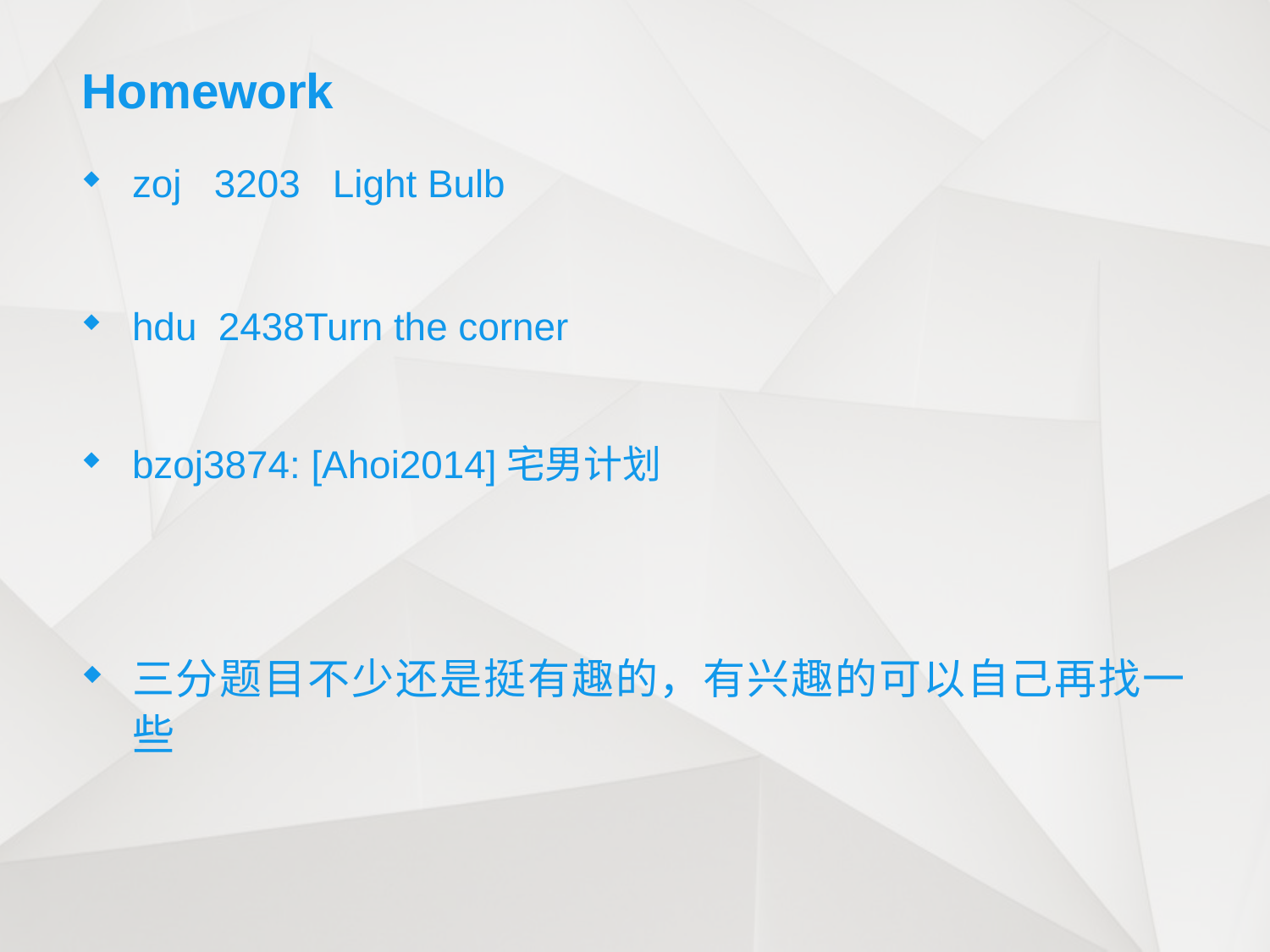

Homework
zoj   3203   Light Bulb

hdu  2438Turn the corner

bzoj3874: [Ahoi2014]宅男计划

三分题目不少还是挺有趣的，有兴趣的可以自己再找一些